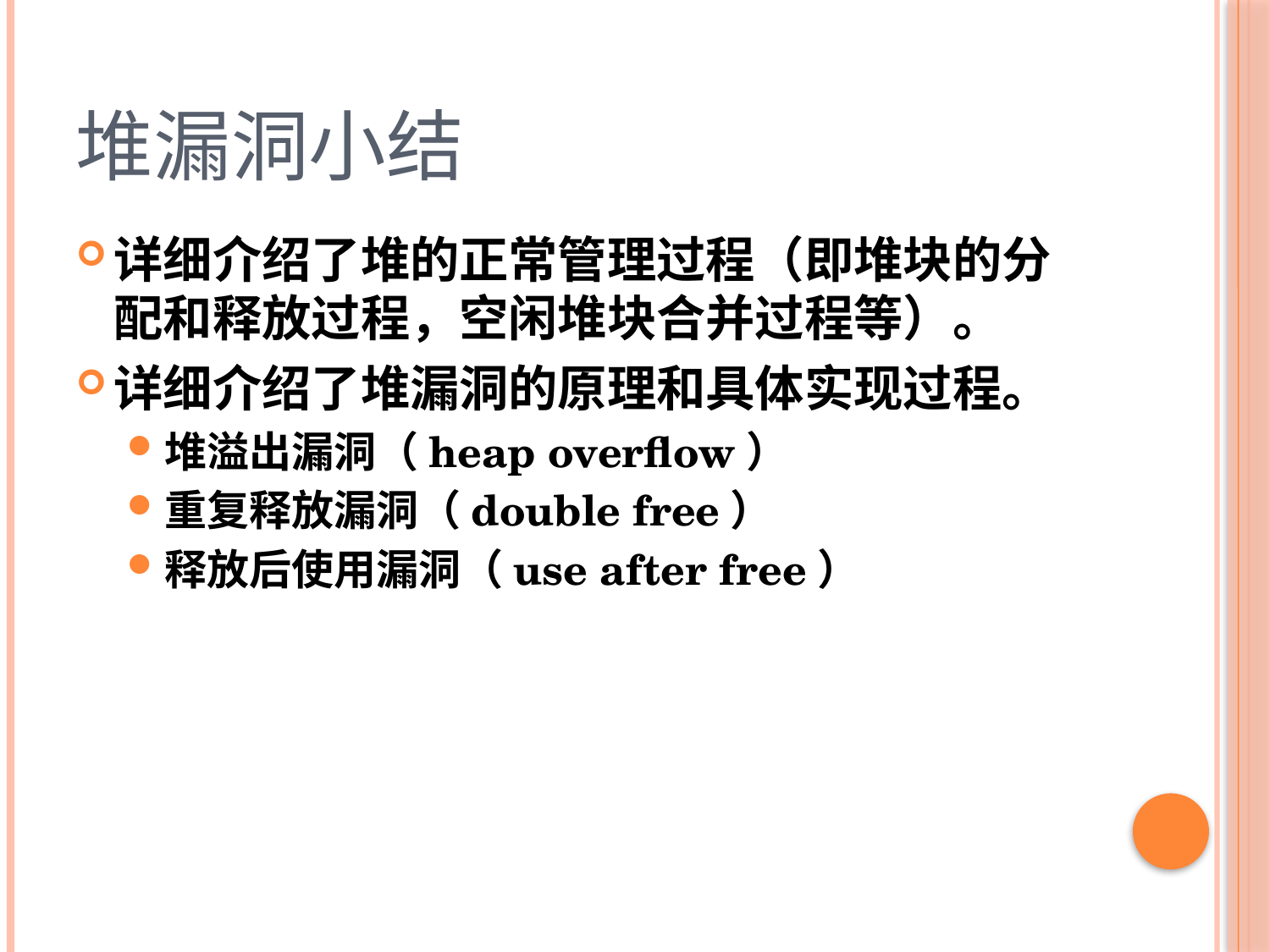

# 堆漏洞小结
详细介绍了堆的正常管理过程（即堆块的分配和释放过程，空闲堆块合并过程等）。
详细介绍了堆漏洞的原理和具体实现过程。
堆溢出漏洞（heap overflow）
重复释放漏洞（double free）
释放后使用漏洞（use after free）